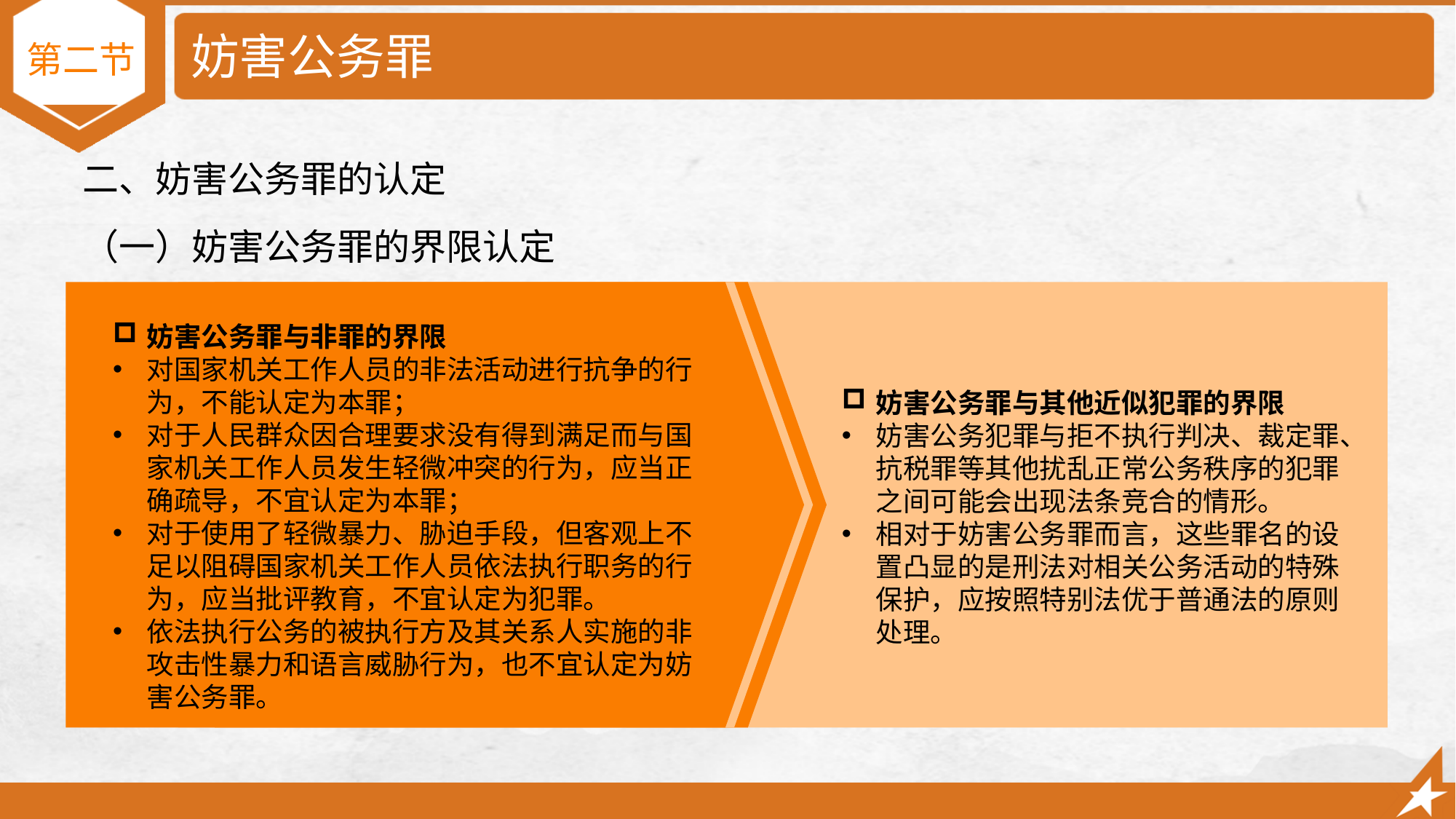

# 妨害公务罪
第二节
二、妨害公务罪的认定
（一）妨害公务罪的界限认定

妨害公务罪与非罪的界限
对国家机关工作人员的非法活动进行抗争的行为，不能认定为本罪；
对于人民群众因合理要求没有得到满足而与国家机关工作人员发生轻微冲突的行为，应当正确疏导，不宜认定为本罪；
对于使用了轻微暴力、胁迫手段，但客观上不足以阻碍国家机关工作人员依法执行职务的行为，应当批评教育，不宜认定为犯罪。
依法执行公务的被执行方及其关系人实施的非攻击性暴力和语言威胁行为，也不宜认定为妨害公务罪。
妨害公务罪与其他近似犯罪的界限
妨害公务犯罪与拒不执行判决、裁定罪、抗税罪等其他扰乱正常公务秩序的犯罪之间可能会出现法条竞合的情形。
相对于妨害公务罪而言，这些罪名的设置凸显的是刑法对相关公务活动的特殊保护，应按照特别法优于普通法的原则处理。